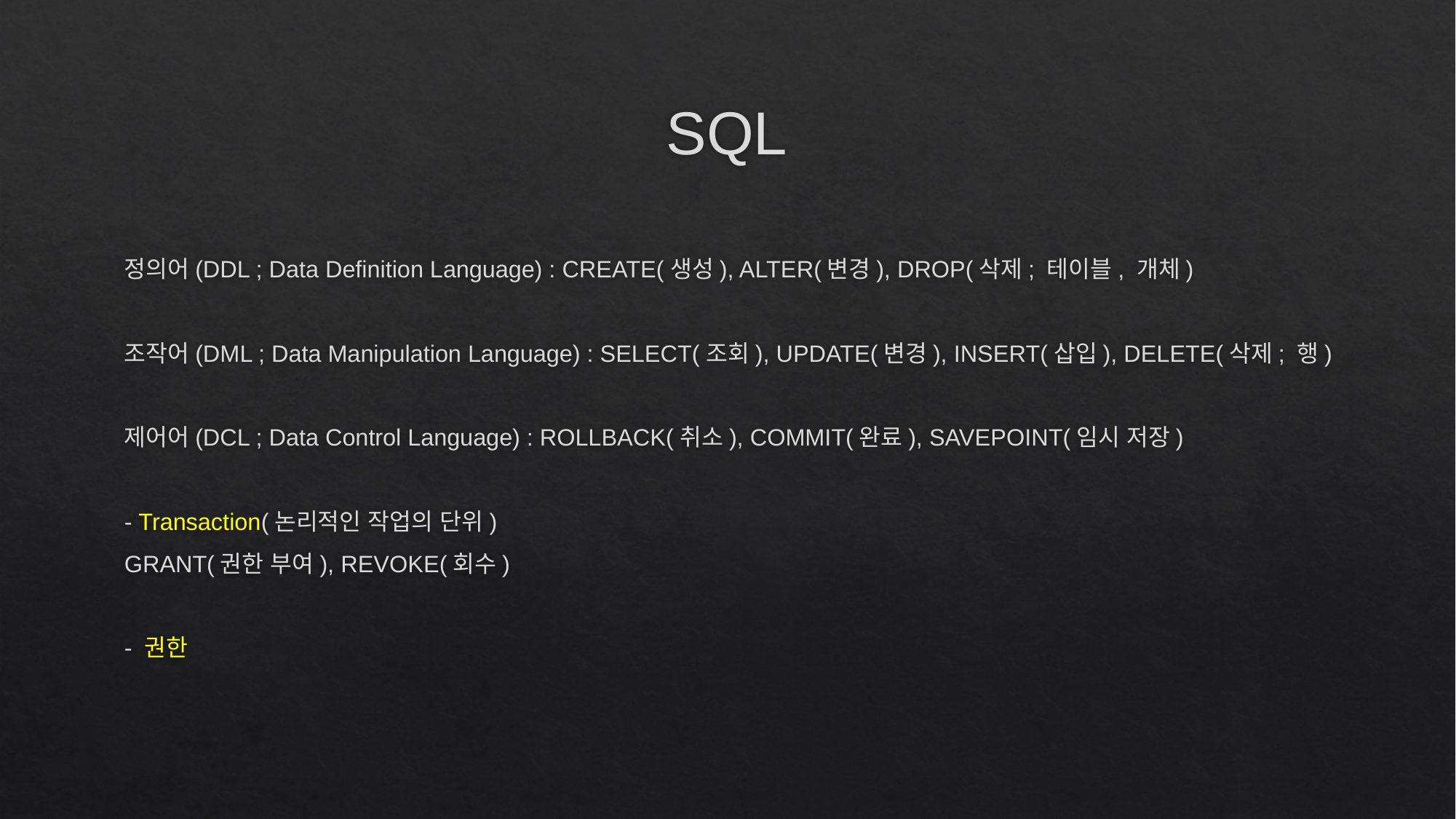

# SQL

정의어(DDL ; Data Definition Language) : CREATE(생성), ALTER(변경), DROP(삭제; 테이블, 개체)

조작어(DML ; Data Manipulation Language) : SELECT(조회), UPDATE(변경), INSERT(삽입), DELETE(삭제; 행)

제어어(DCL ; Data Control Language) : ROLLBACK(취소), COMMIT(완료), SAVEPOINT(임시 저장)

								- Transaction(논리적인 작업의 단위)
								GRANT(권한 부여), REVOKE(회수)

								- 권한